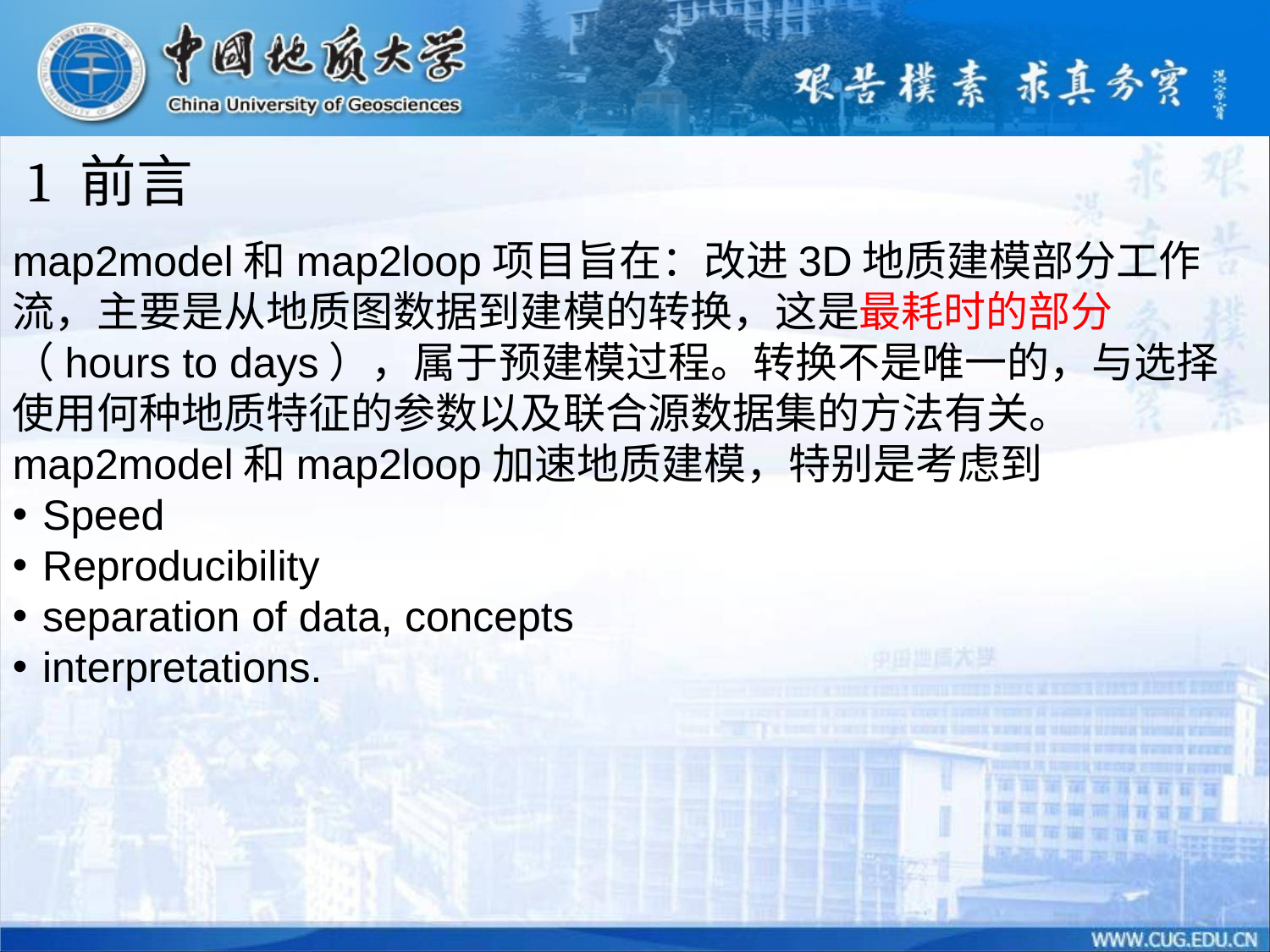

1 前言
map2model和map2loop项目旨在：改进3D地质建模部分工作流，主要是从地质图数据到建模的转换，这是最耗时的部分（hours to days），属于预建模过程。转换不是唯一的，与选择使用何种地质特征的参数以及联合源数据集的方法有关。
map2model和map2loop加速地质建模，特别是考虑到
Speed
Reproducibility
separation of data, concepts
interpretations.